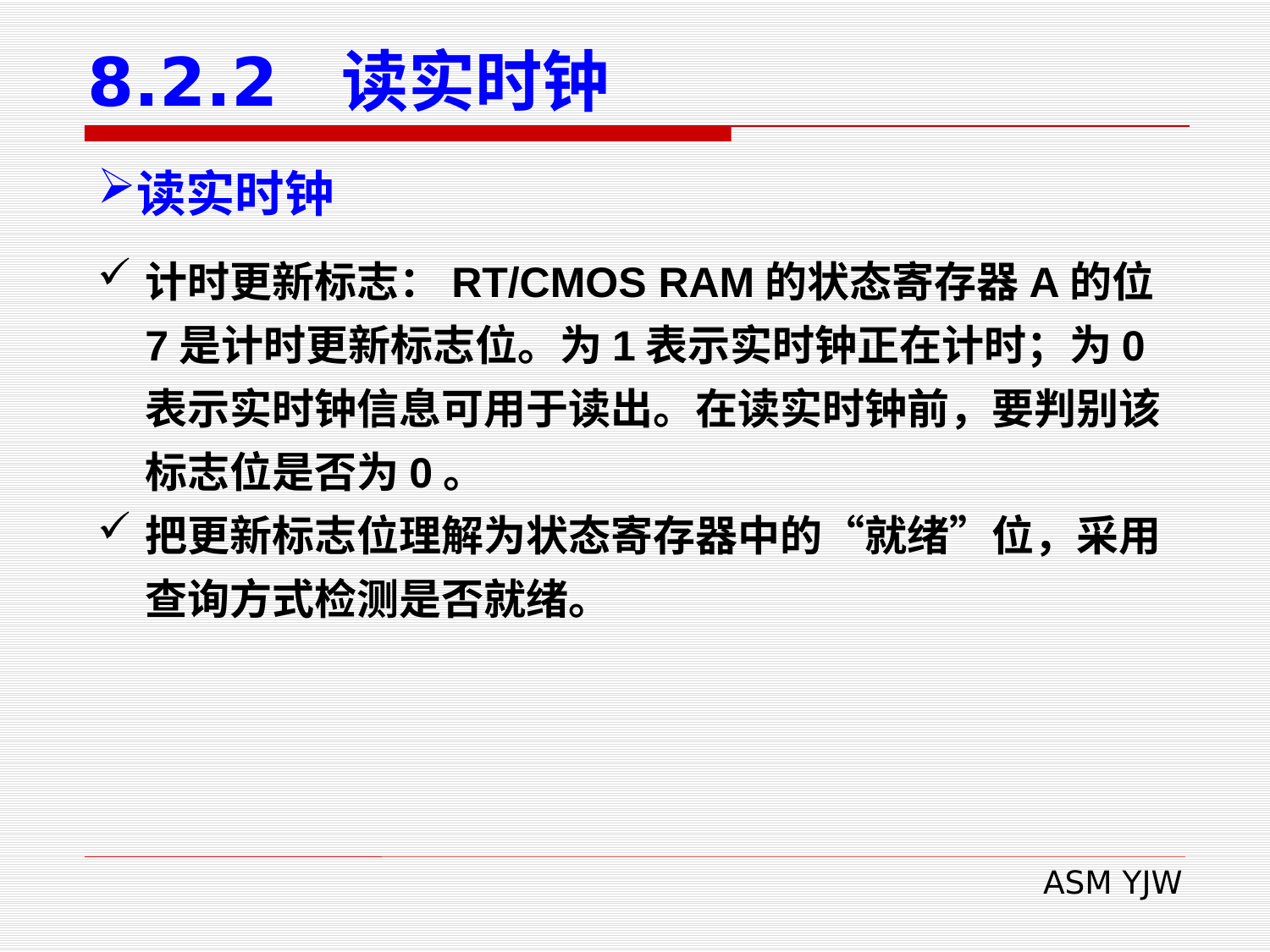

# 8.2.2  读实时钟
读实时钟
计时更新标志：RT/CMOS RAM的状态寄存器A的位7是计时更新标志位。为1表示实时钟正在计时；为0表示实时钟信息可用于读出。在读实时钟前，要判别该标志位是否为0。
把更新标志位理解为状态寄存器中的“就绪”位，采用查询方式检测是否就绪。